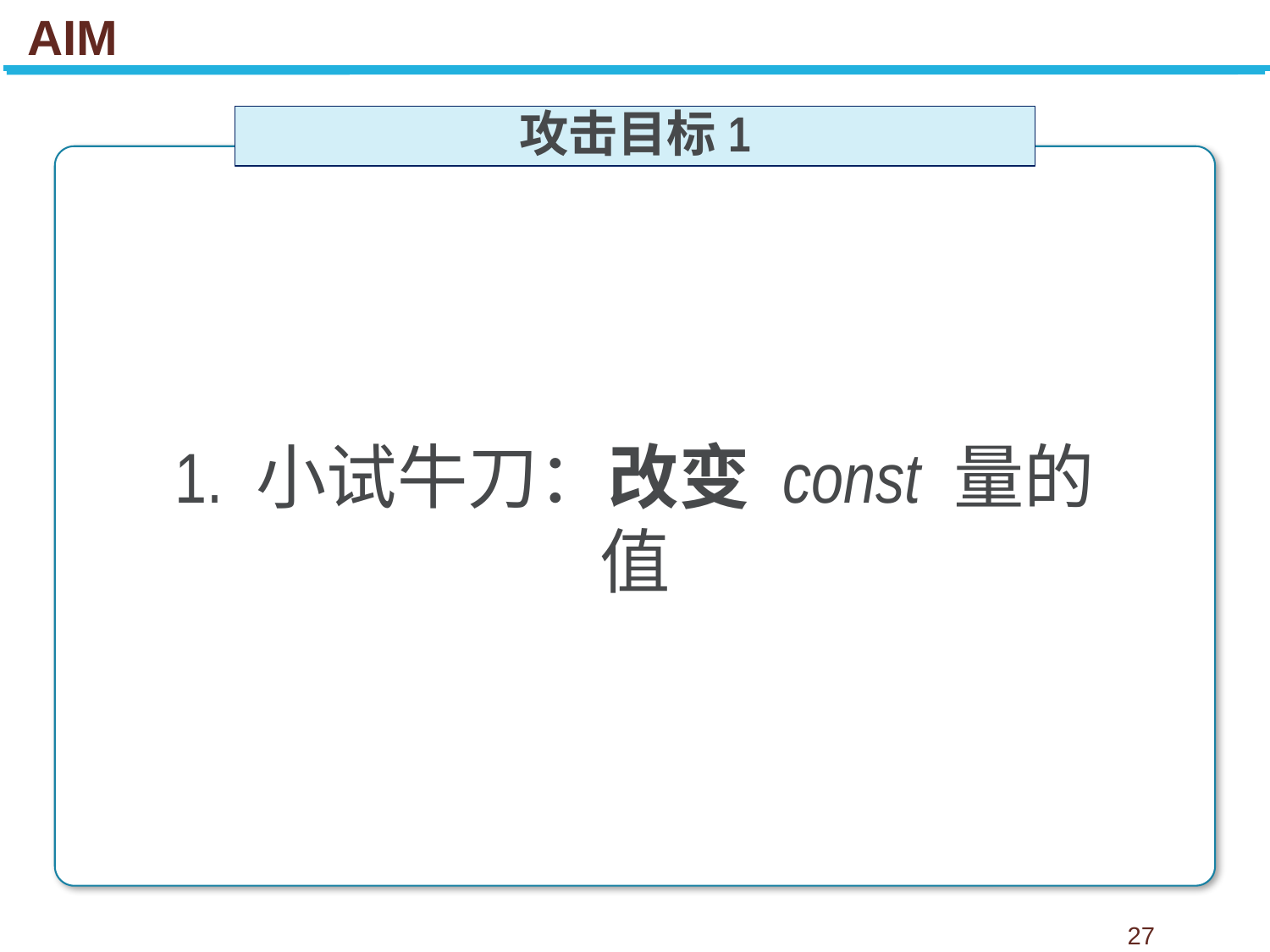

# AIM
攻击目标1
1. 小试牛刀：改变 const 量的值

27